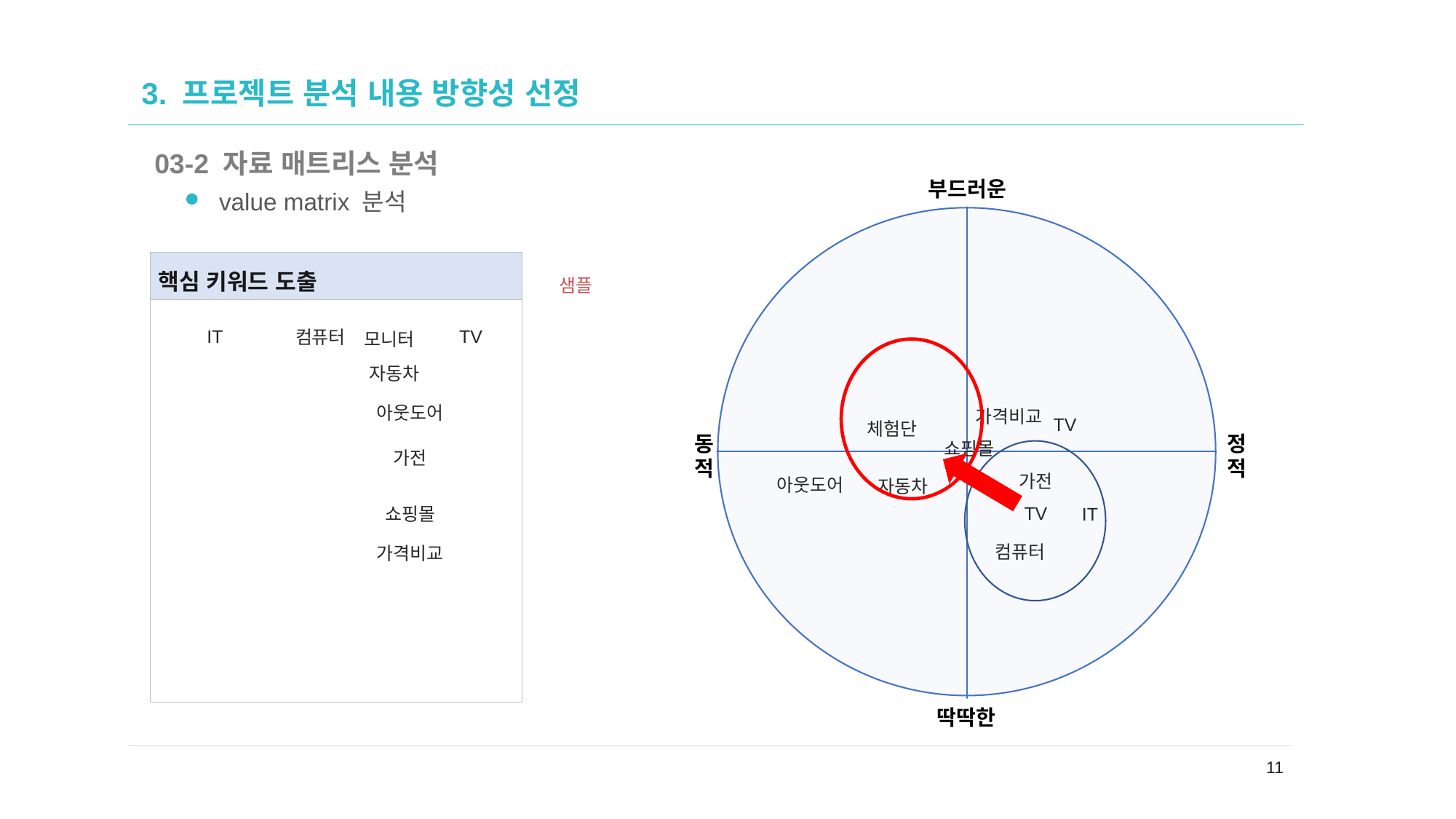

02
# 3. 프로젝트 분석 내용 방향성 선정
03-2 자료 매트리스 분석
value matrix 분석
| 핵심 키워드 도출 |
| --- |
|  |
샘플
IT
TV
컴퓨터
모니터

자동차
아웃도어
가격비교
TV
체험단
쇼핑몰
가전
가전
아웃도어
자동차
TV
쇼핑몰
IT
컴퓨터
가격비교
11